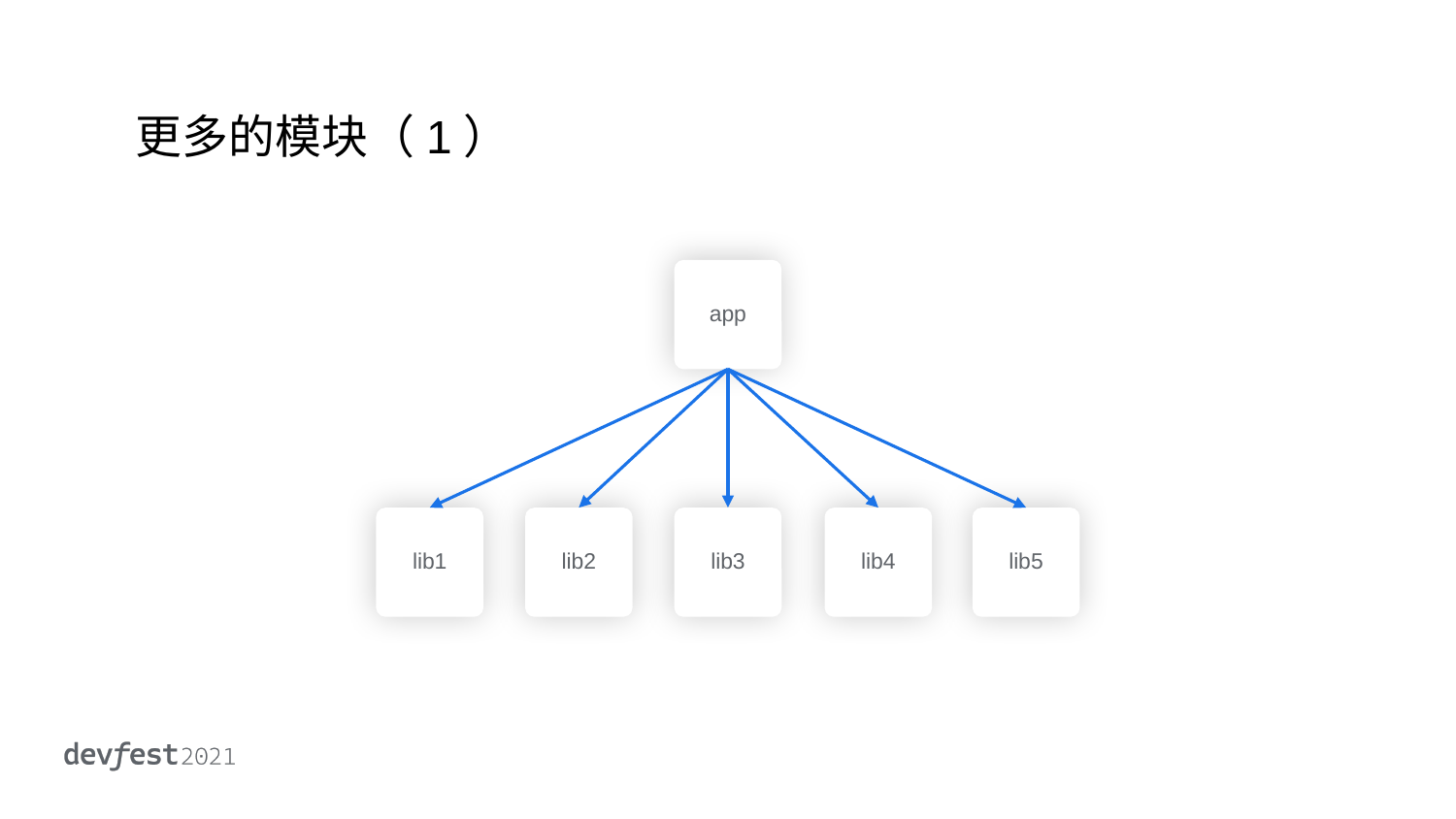

更多的模块（1）

app

lib1
lib2
lib3
lib4
lib5